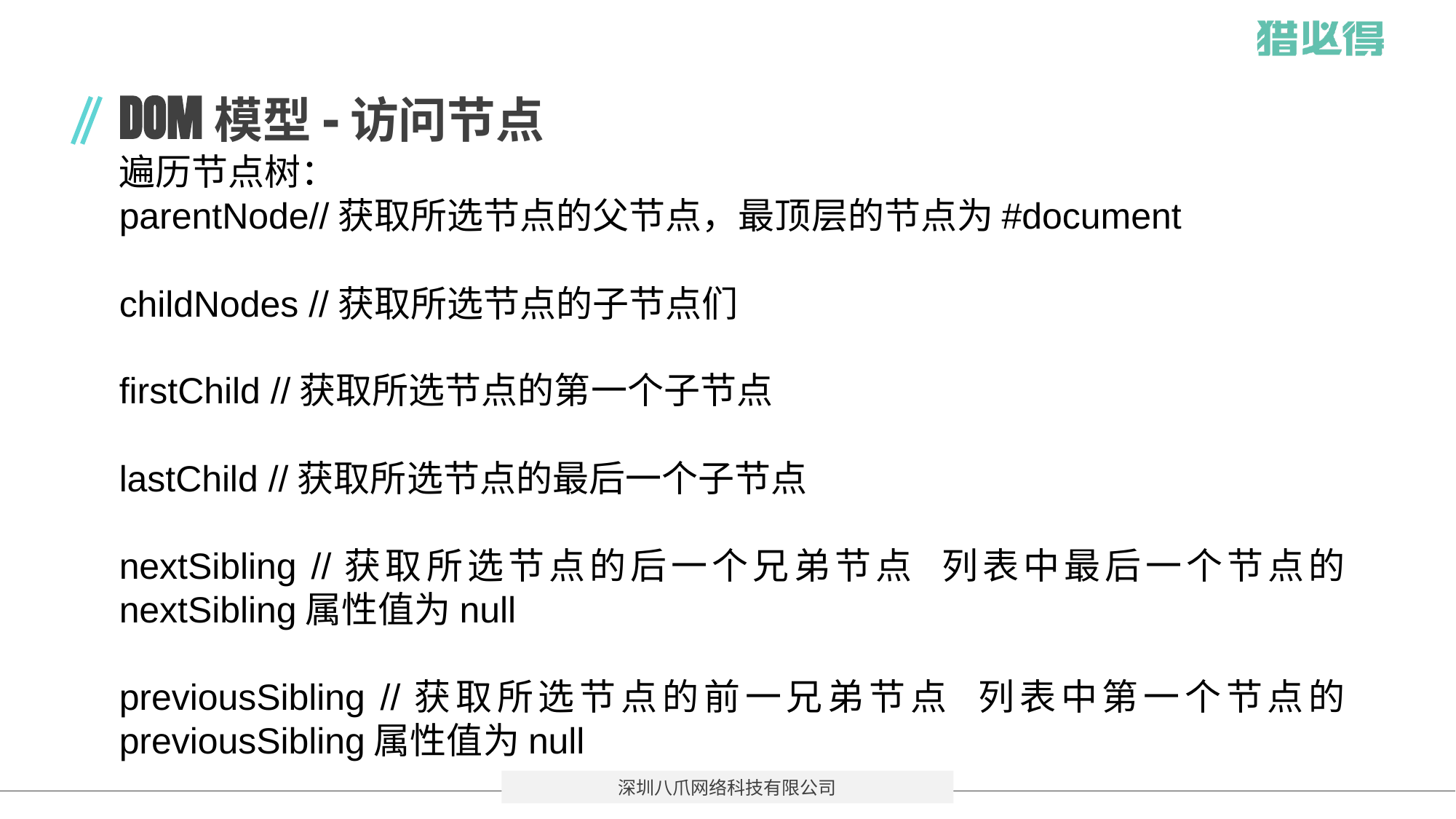

# DOM模型-访问节点
遍历节点树：
parentNode//获取所选节点的父节点，最顶层的节点为#document

childNodes //获取所选节点的子节点们

firstChild //获取所选节点的第一个子节点

lastChild //获取所选节点的最后一个子节点

nextSibling //获取所选节点的后一个兄弟节点  列表中最后一个节点的nextSibling属性值为null

previousSibling //获取所选节点的前一兄弟节点  列表中第一个节点的previousSibling属性值为null